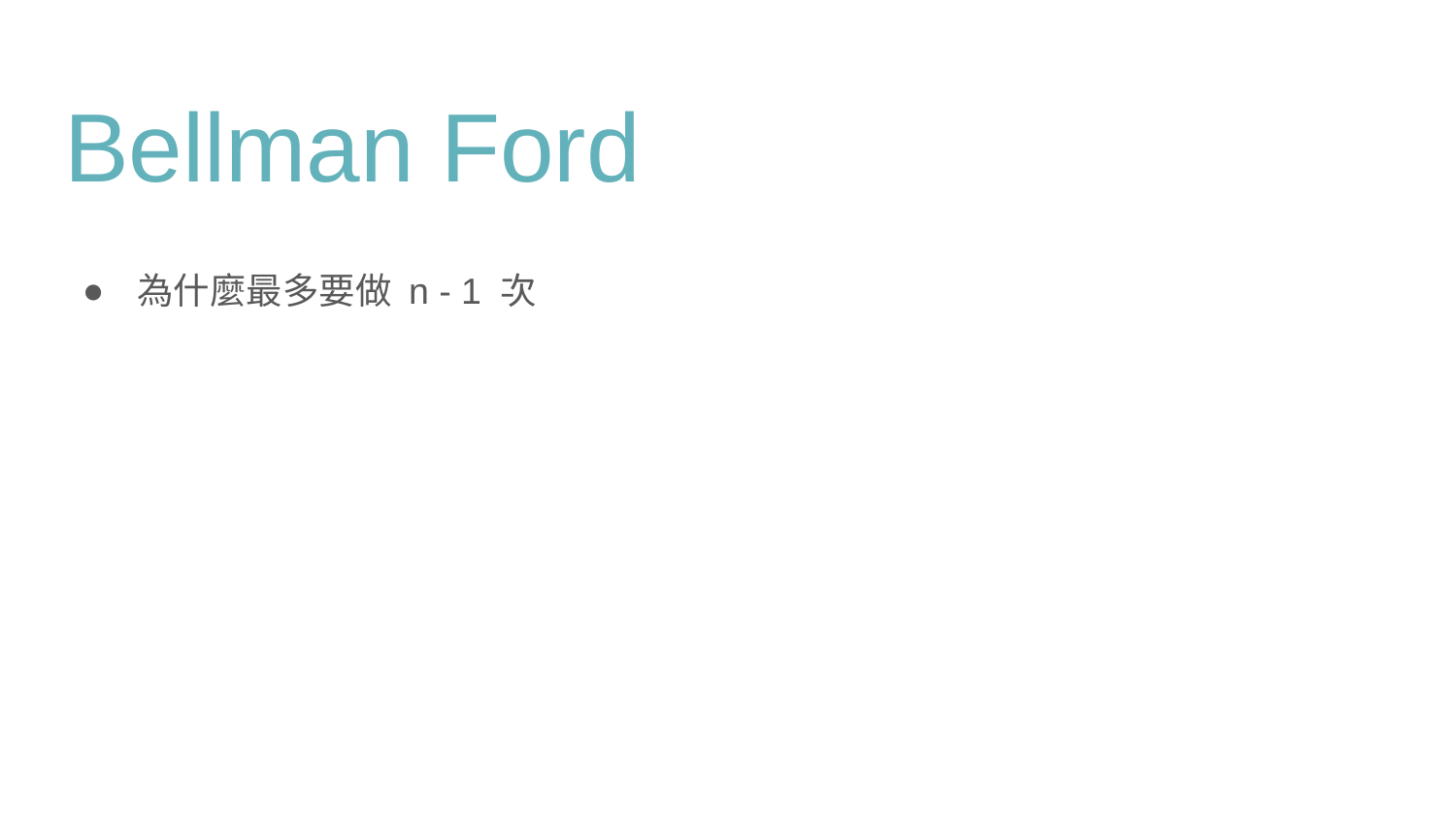

# Bellman Ford
為什麼最多要做 n - 1 次